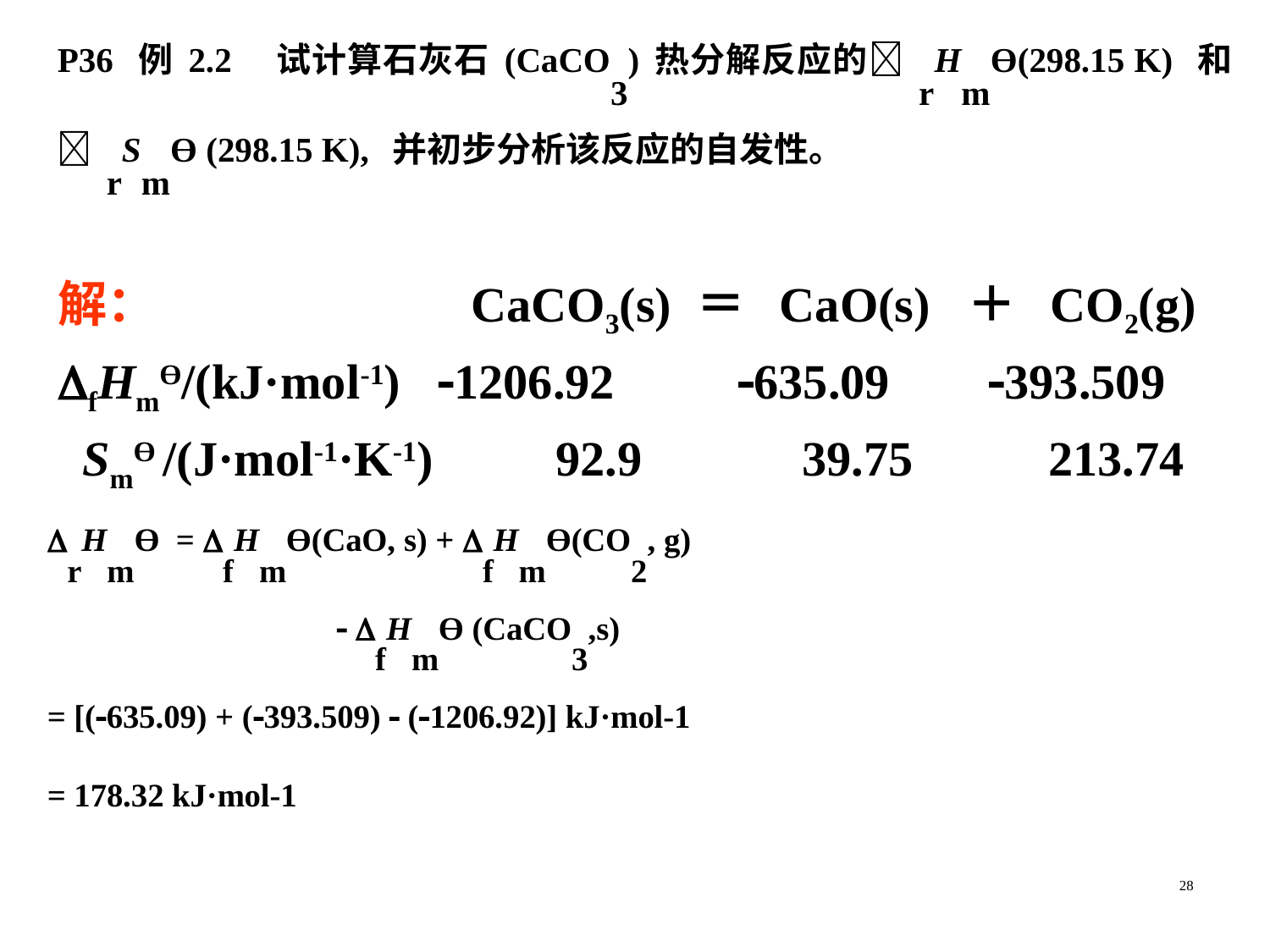

P36 例2.2   试计算石灰石(CaCO3)热分解反应的ΔrHmƟ(298.15 K) 和 ΔrSmƟ (298.15 K), 并初步分析该反应的自发性。
解：                           CaCO3(s) ＝  CaO(s)  ＋  CO2(g)
ΔfHmƟ/(kJ·mol-1)   −1206.92          −635.09        −393.509
  SmƟ /(J·mol-1·K-1)          92.9             39.75           213.74
ΔrHmƟ  = ΔfHmƟ(CaO, s) + ΔfHmƟ(CO2, g)
                                   − ΔfHmƟ (CaCO3,s)
= [(−635.09) + (−393.509) − (−1206.92)] kJ·mol-1
= 178.32 kJ·mol-1
28
28